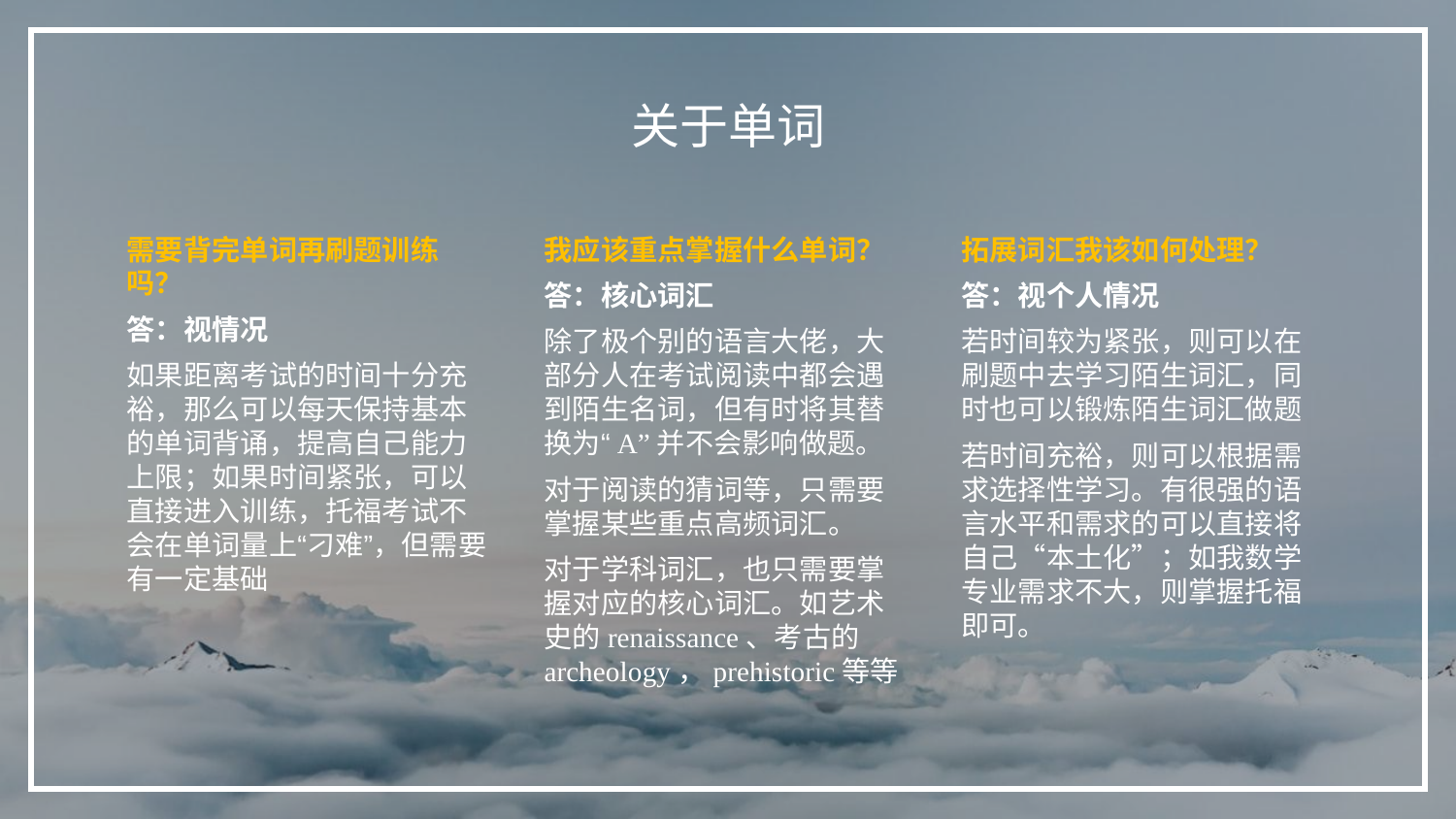

# 关于单词
需要背完单词再刷题训练吗？
答：视情况
如果距离考试的时间十分充裕，那么可以每天保持基本的单词背诵，提高自己能力上限；如果时间紧张，可以直接进入训练，托福考试不会在单词量上“刁难”，但需要有一定基础
我应该重点掌握什么单词？
答：核心词汇
除了极个别的语言大佬，大部分人在考试阅读中都会遇到陌生名词，但有时将其替换为“A”并不会影响做题。
对于阅读的猜词等，只需要掌握某些重点高频词汇。
对于学科词汇，也只需要掌握对应的核心词汇。如艺术史的renaissance、考古的archeology，prehistoric等等
拓展词汇我该如何处理？
答：视个人情况
若时间较为紧张，则可以在刷题中去学习陌生词汇，同时也可以锻炼陌生词汇做题
若时间充裕，则可以根据需求选择性学习。有很强的语言水平和需求的可以直接将自己“本土化”；如我数学专业需求不大，则掌握托福即可。